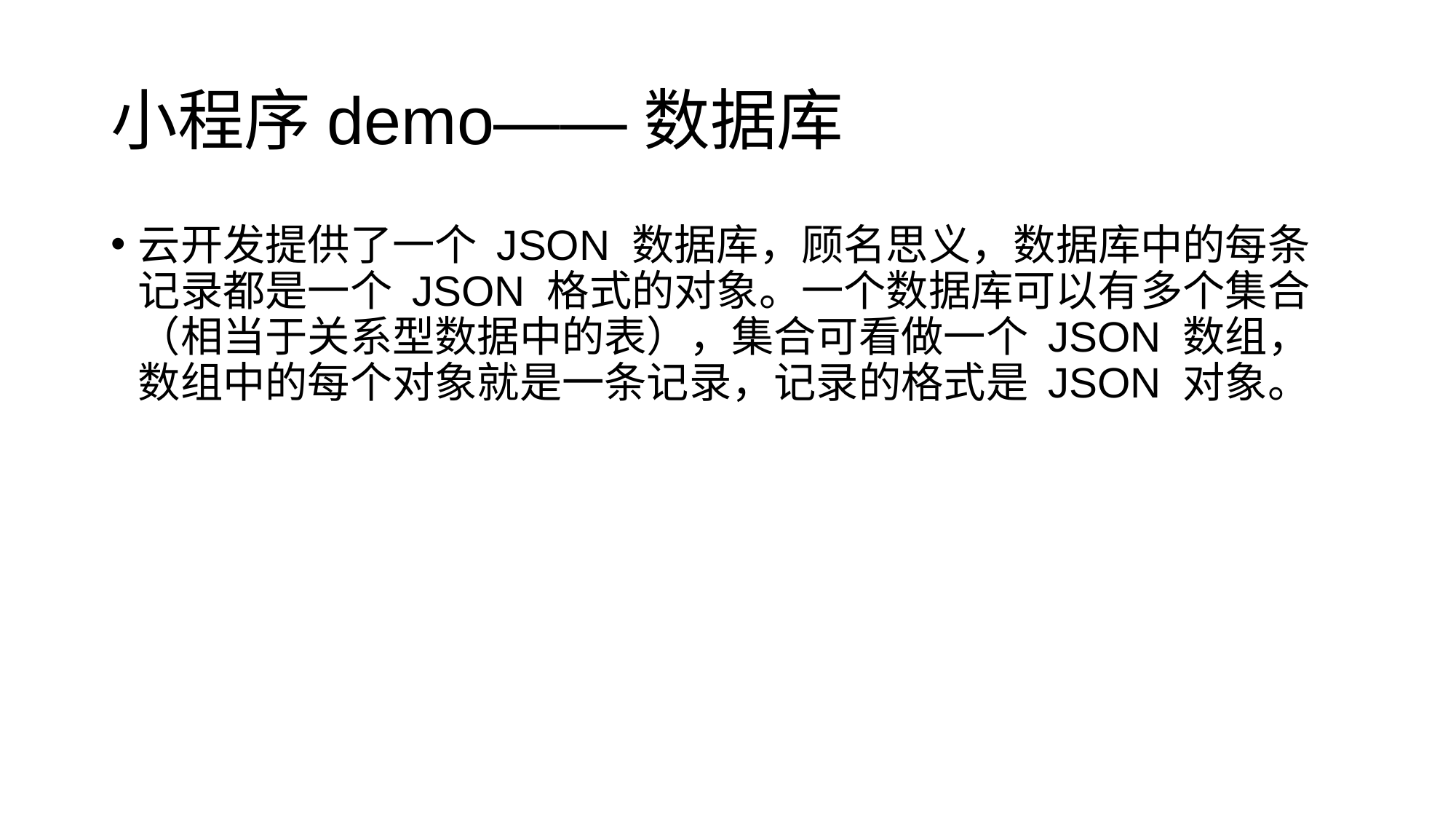

# 小程序demo——数据库
云开发提供了一个 JSON 数据库，顾名思义，数据库中的每条记录都是一个 JSON 格式的对象。一个数据库可以有多个集合（相当于关系型数据中的表），集合可看做一个 JSON 数组，数组中的每个对象就是一条记录，记录的格式是 JSON 对象。